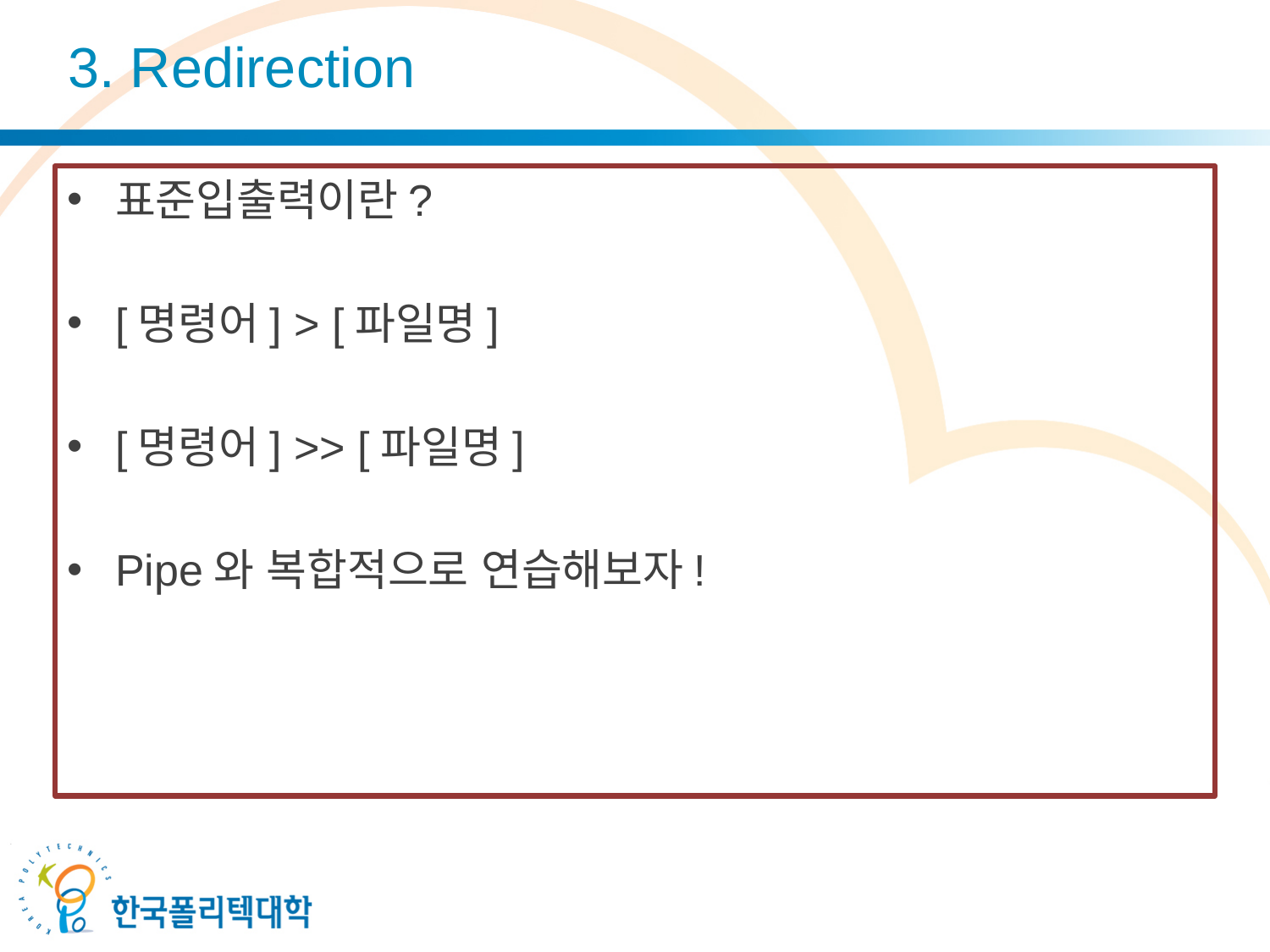

# 3. Redirection
표준입출력이란?

[명령어] > [파일명]

[명령어] >> [파일명]

Pipe와 복합적으로 연습해보자!